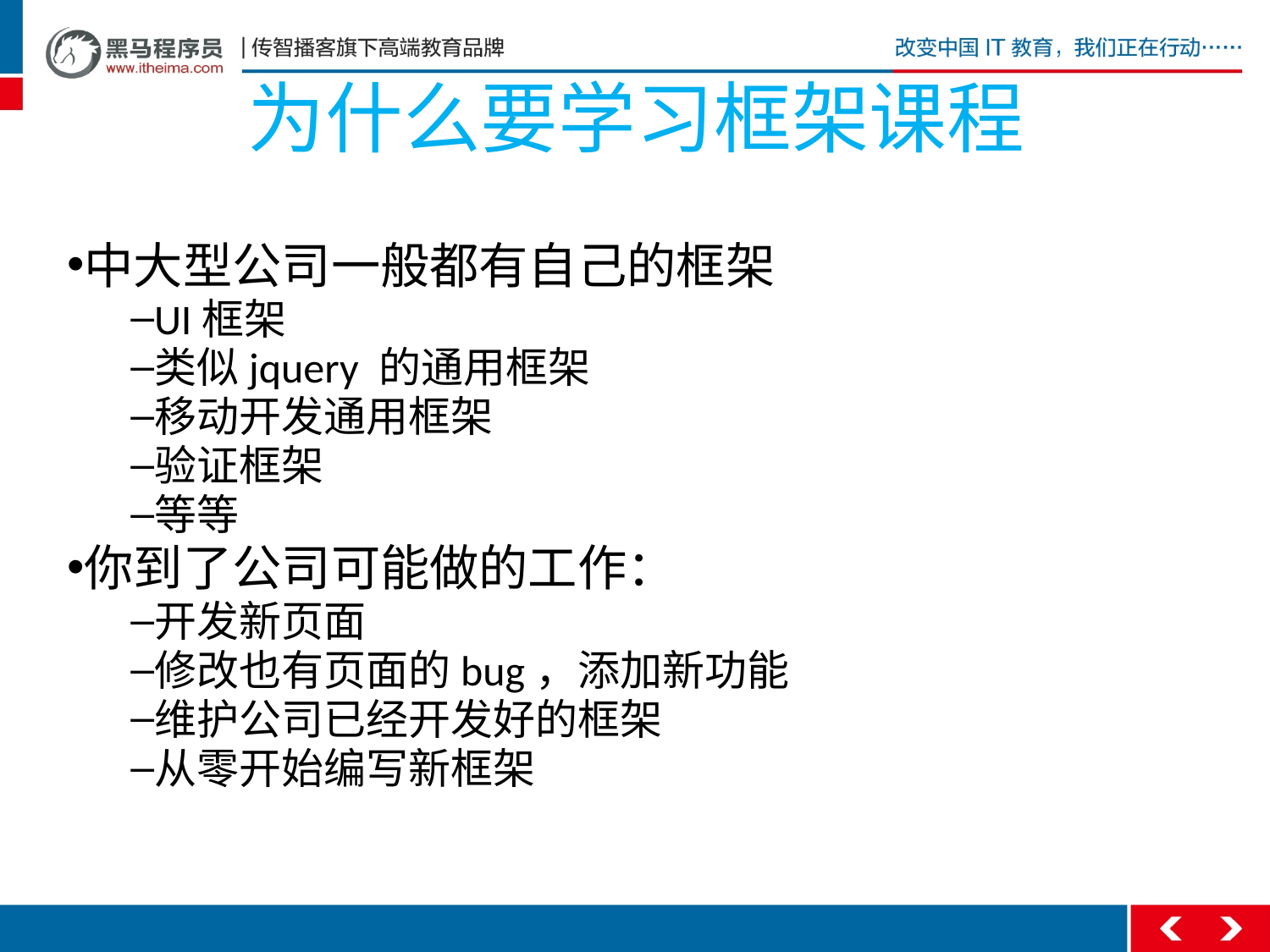

# 为什么要学习框架课程
中大型公司一般都有自己的框架
UI框架
类似jquery 的通用框架
移动开发通用框架
验证框架
等等
你到了公司可能做的工作：
开发新页面
修改也有页面的bug，添加新功能
维护公司已经开发好的框架
从零开始编写新框架